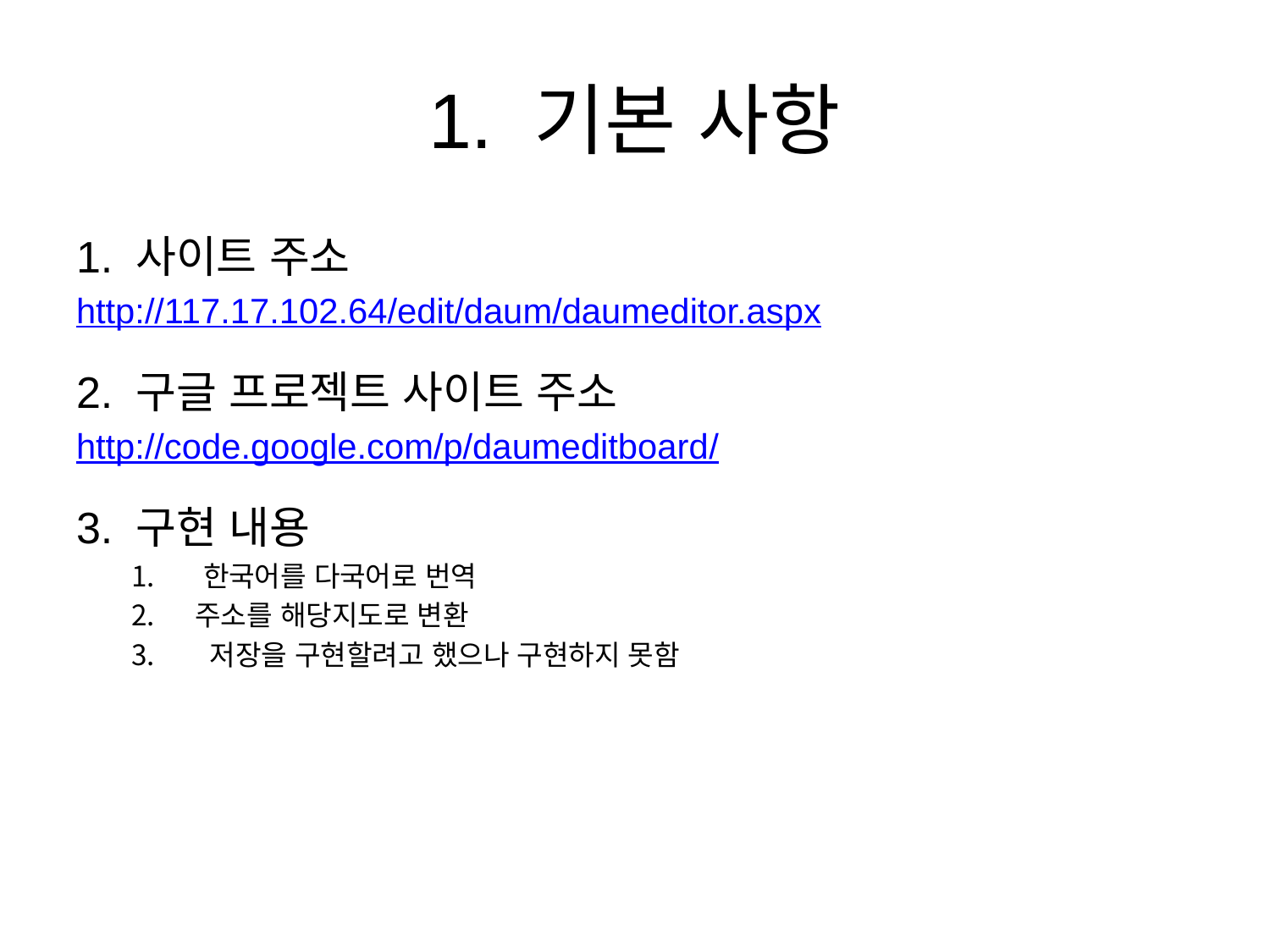

# 1. 기본 사항
1. 사이트 주소
http://117.17.102.64/edit/daum/daumeditor.aspx

2. 구글 프로젝트 사이트 주소
http://code.google.com/p/daumeditboard/

3. 구현 내용
한국어를 다국어로 번역
주소를 해당지도로 변환
 저장을 구현할려고 했으나 구현하지 못함